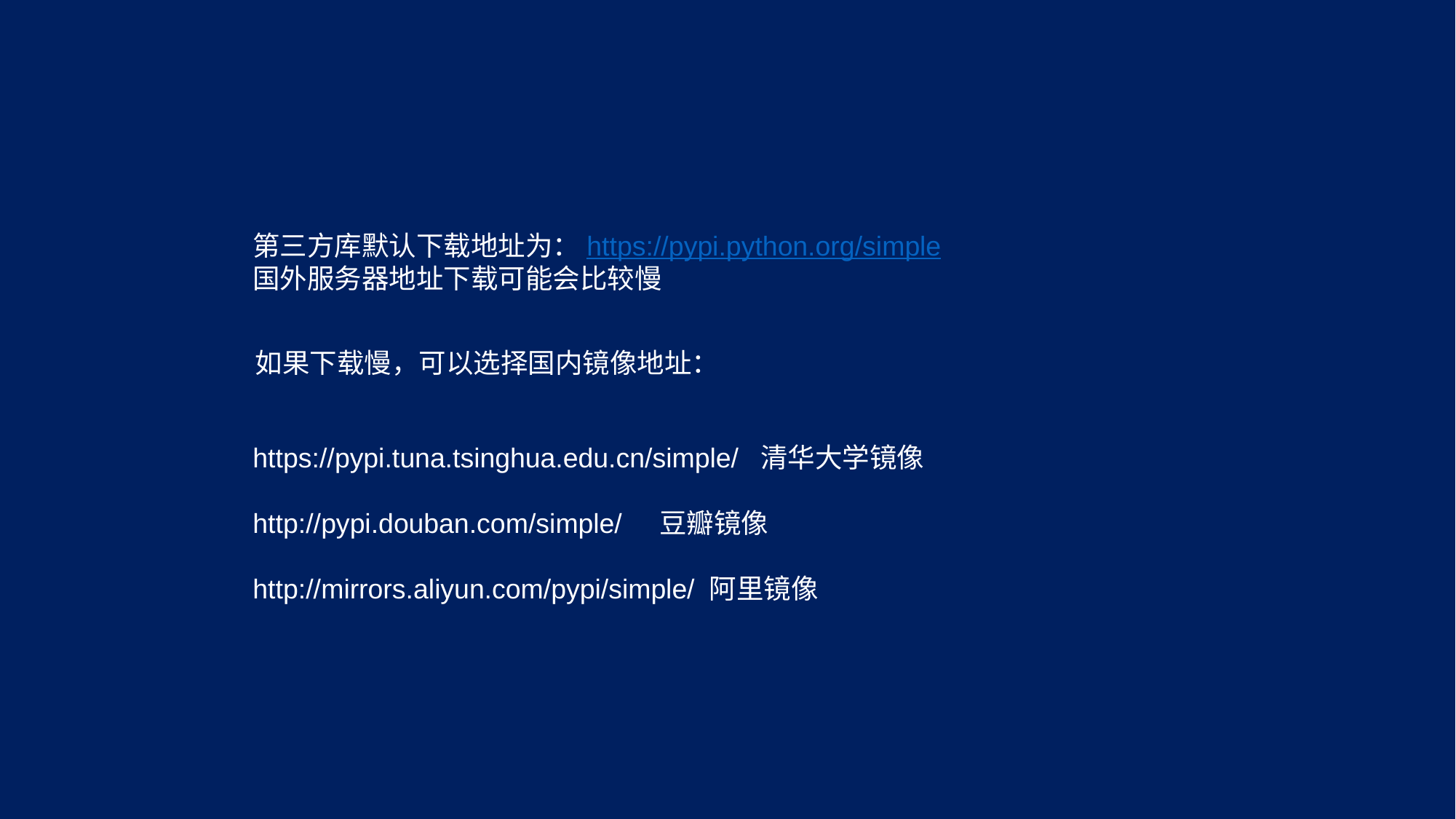

第三方库默认下载地址为：https://pypi.python.org/simple
国外服务器地址下载可能会比较慢
如果下载慢，可以选择国内镜像地址：
https://pypi.tuna.tsinghua.edu.cn/simple/  清华大学镜像

http://pypi.douban.com/simple/    豆瓣镜像

http://mirrors.aliyun.com/pypi/simple/ 阿里镜像